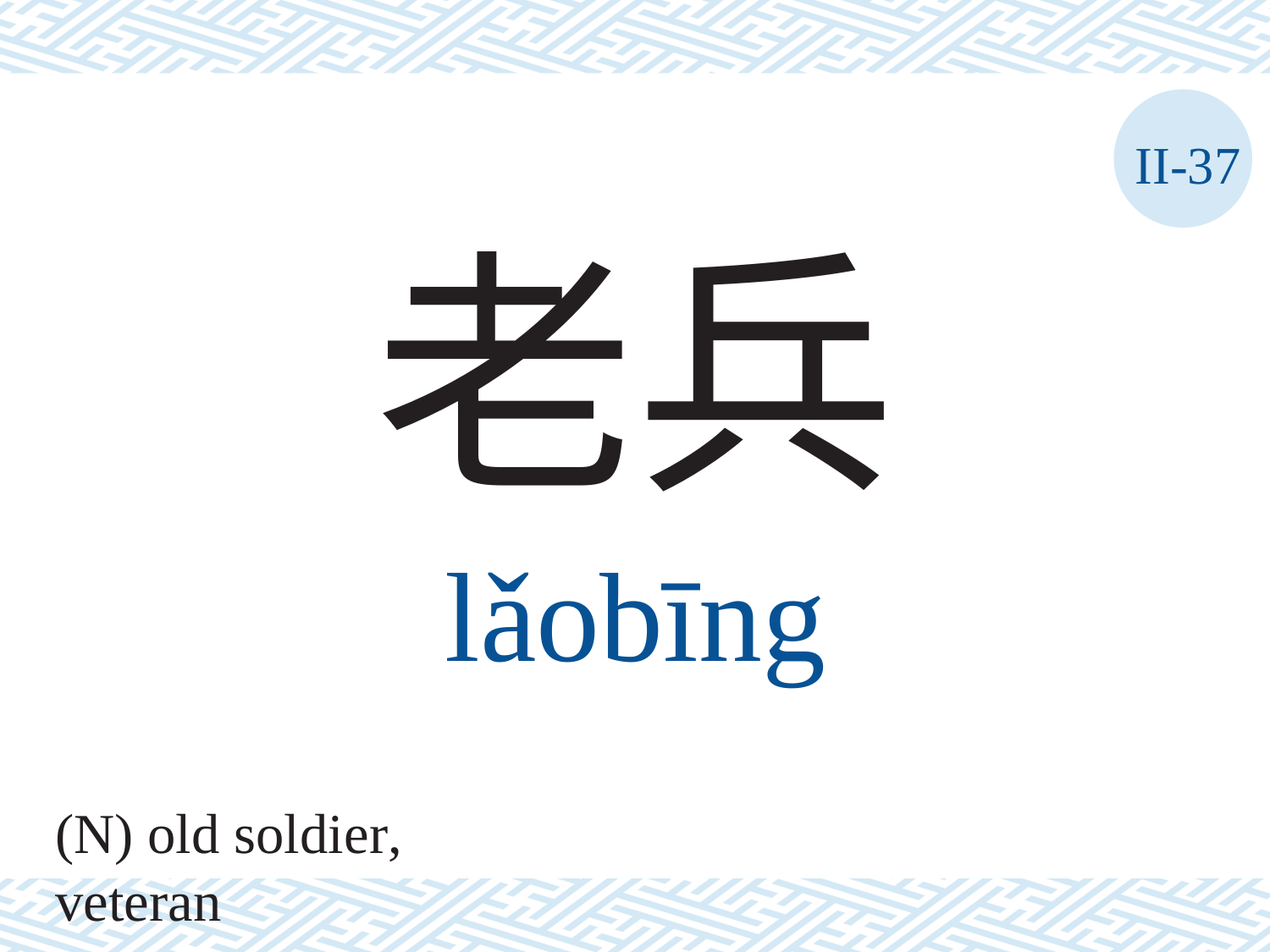

II-37
老兵
lǎobīng
(N) old soldier, veteran